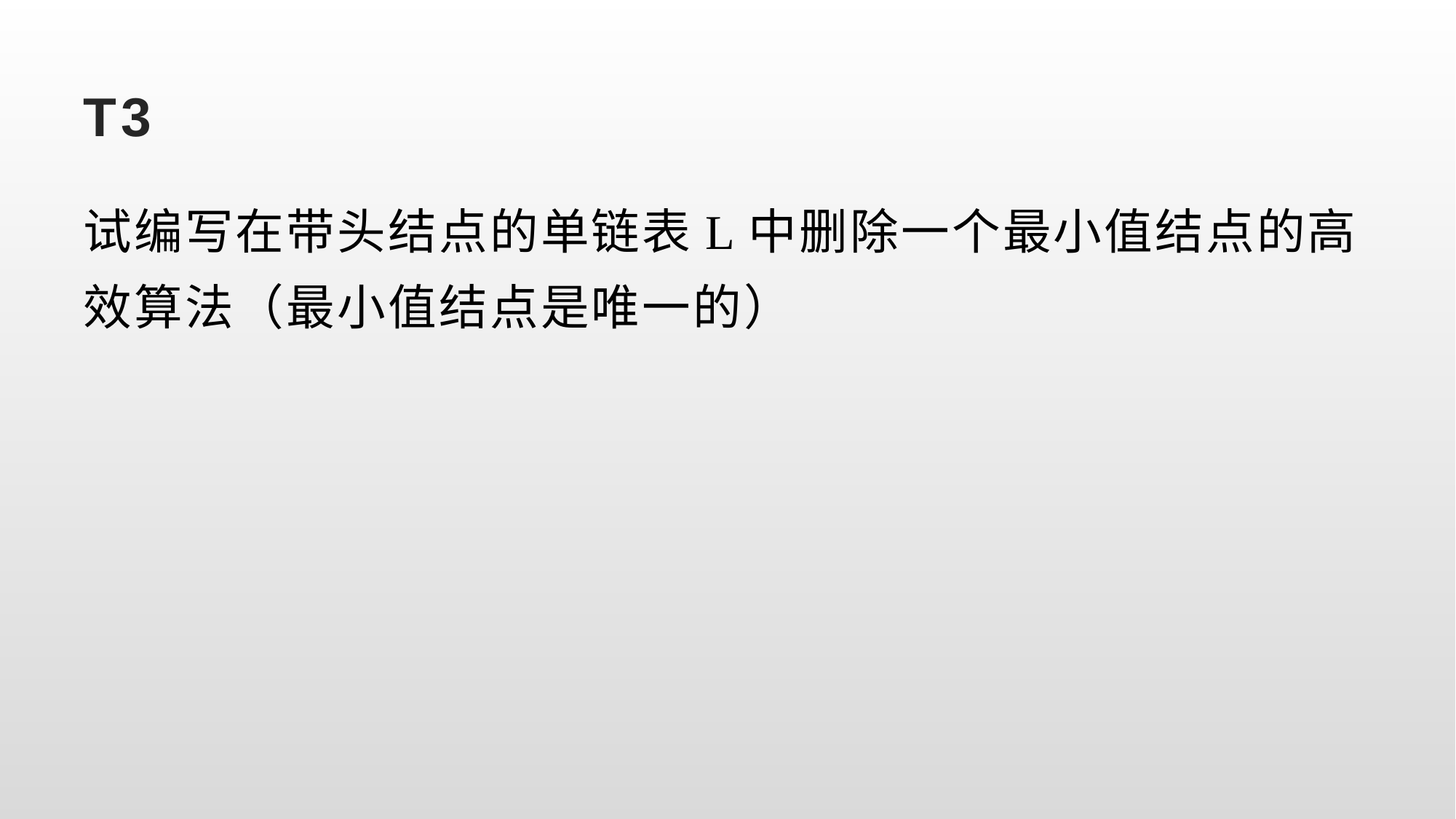

# T3
试编写在带头结点的单链表L中删除一个最小值结点的高效算法（最小值结点是唯一的）